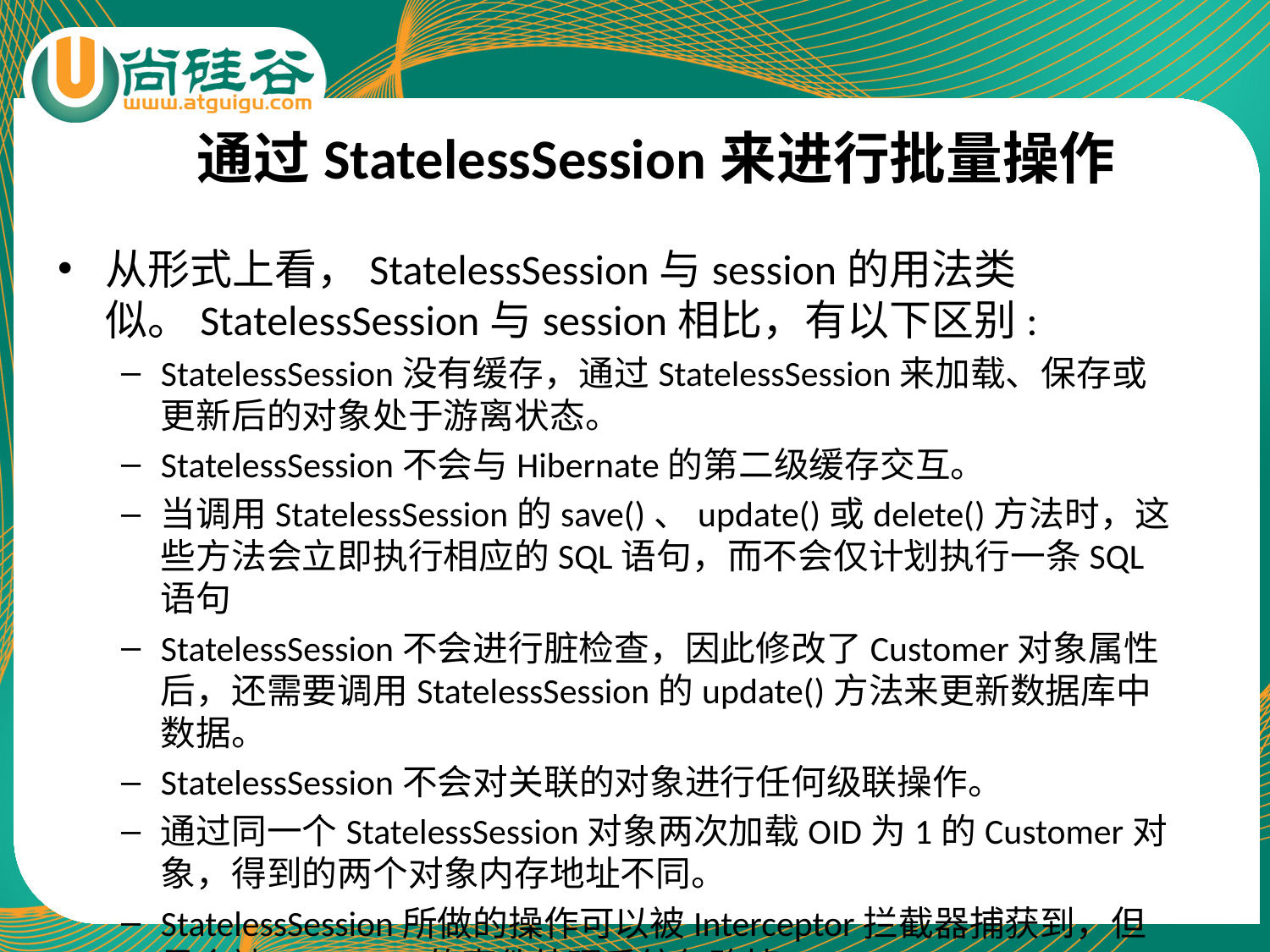

# 通过StatelessSession来进行批量操作
从形式上看，StatelessSession与session的用法类似。StatelessSession与session相比，有以下区别:
StatelessSession没有缓存，通过StatelessSession来加载、保存或更新后的对象处于游离状态。
StatelessSession不会与Hibernate的第二级缓存交互。
当调用StatelessSession的save()、update()或delete()方法时，这些方法会立即执行相应的SQL语句，而不会仅计划执行一条SQL语句
StatelessSession不会进行脏检查，因此修改了Customer对象属性后，还需要调用StatelessSession的update()方法来更新数据库中数据。
StatelessSession不会对关联的对象进行任何级联操作。
通过同一个StatelessSession对象两次加载OID为1的Customer对象，得到的两个对象内存地址不同。
StatelessSession所做的操作可以被Interceptor拦截器捕获到，但是会被Hibernate的事件处理系统忽略掉。